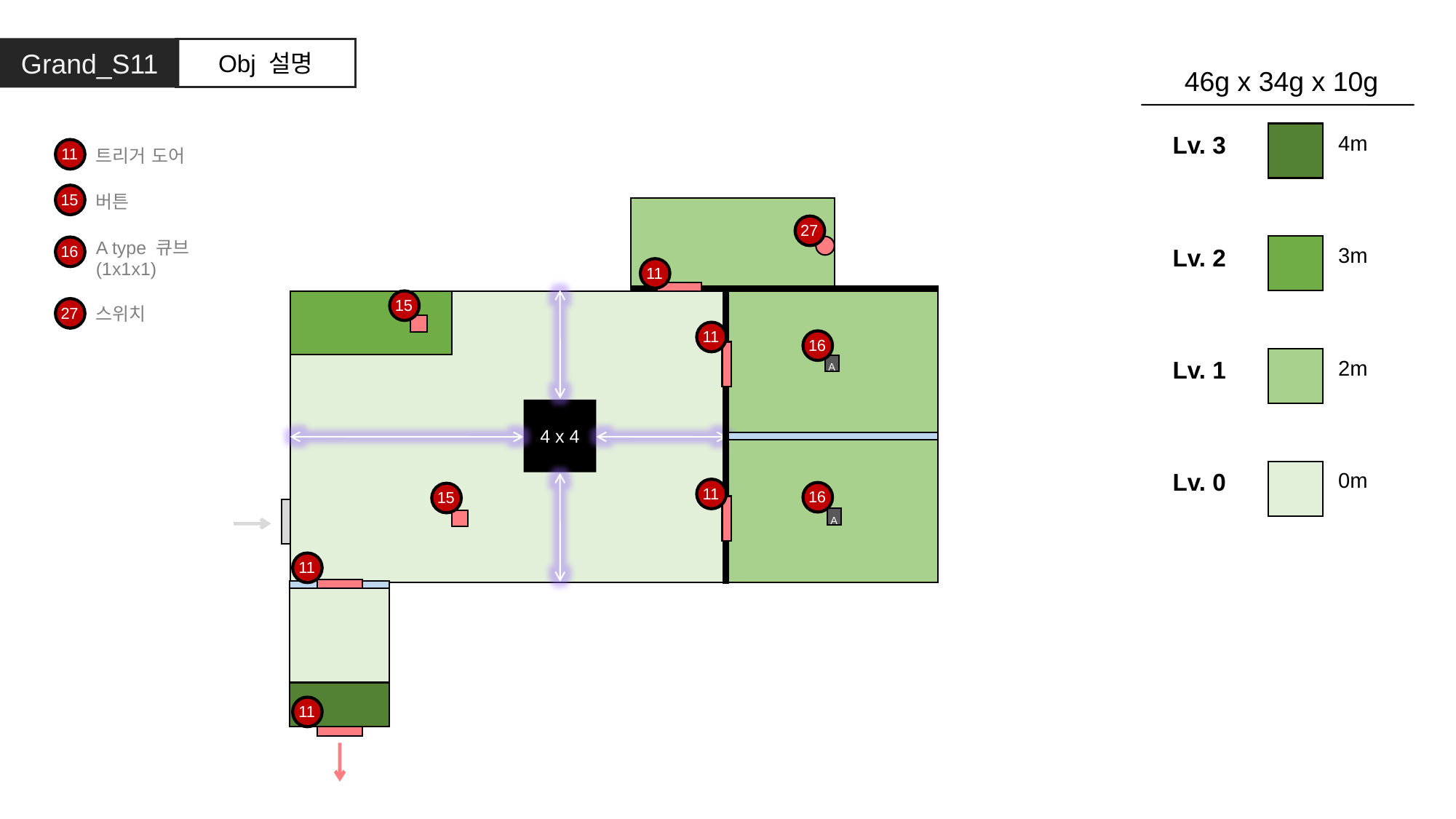

Grand_S11
Obj 설명
46g x 34g x 10g

Lv. 3
4m
11

트리거 도어
15

버튼

27

A type 큐브 (1x1x1)

16

Lv. 2
3m
11

15

스위치
27

11

16

Lv. 1
2m
A
4 x 4

Lv. 0

0m
11

16

15

A

11

11